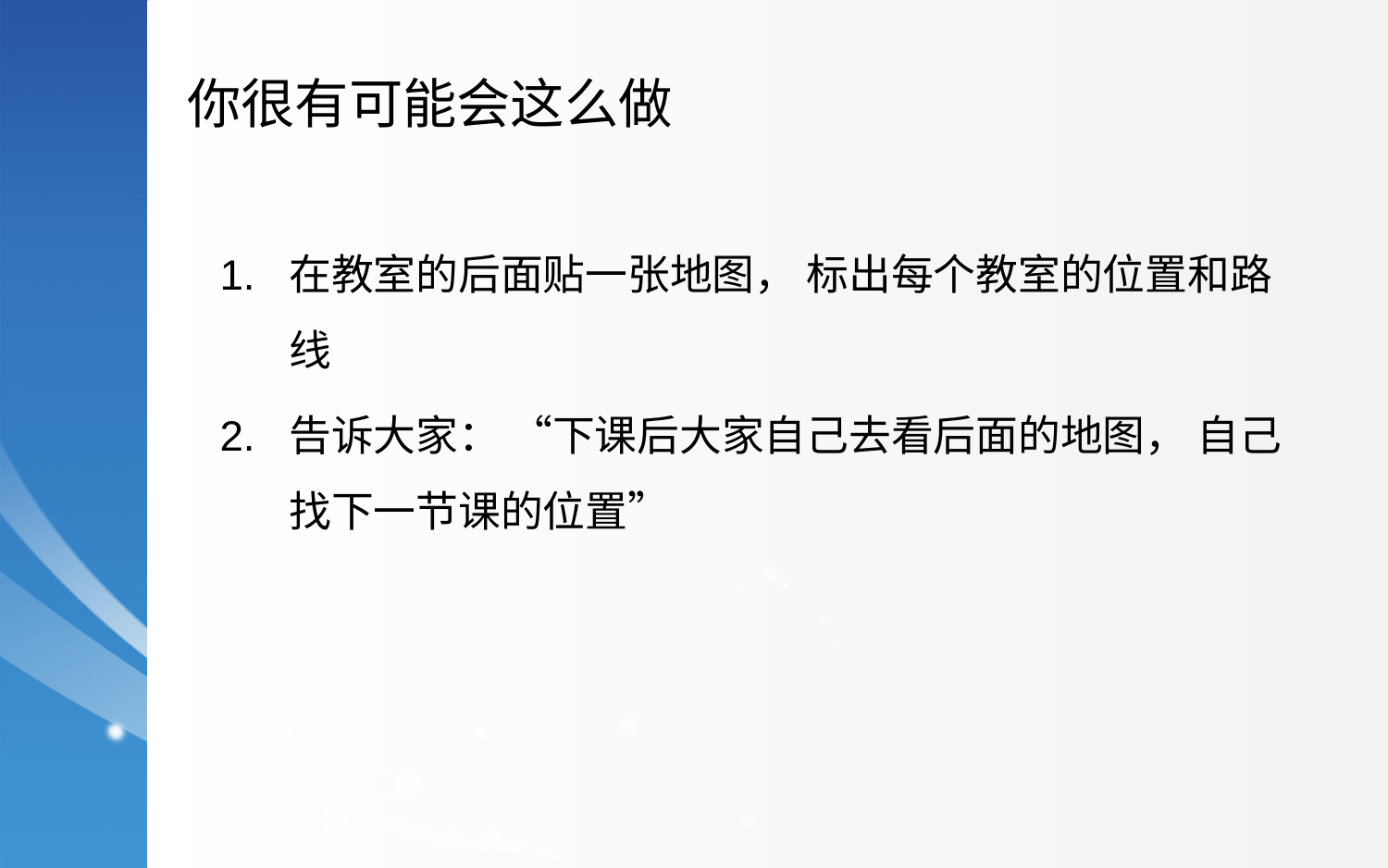

你很有可能会这么做
在教室的后面贴一张地图， 标出每个教室的位置和路线
告诉大家： “下课后大家自己去看后面的地图， 自己找下一节课的位置”